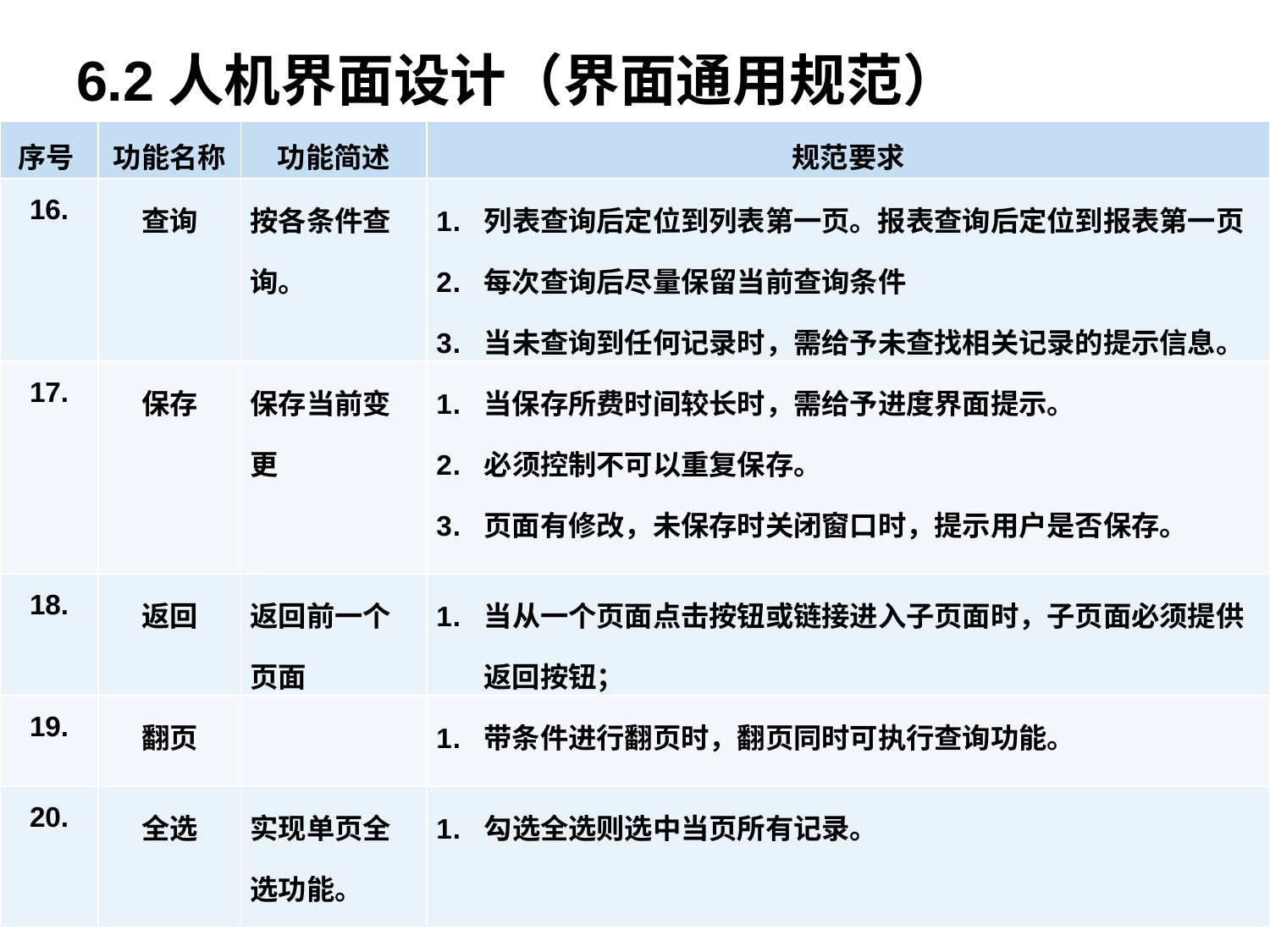

# 6.2人机界面设计（界面通用规范）
| 序号 | 功能名称 | 功能简述 | 规范要求 |
| --- | --- | --- | --- |
| 16. | 查询 | 按各条件查询。 | 列表查询后定位到列表第一页。报表查询后定位到报表第一页 每次查询后尽量保留当前查询条件 当未查询到任何记录时，需给予未查找相关记录的提示信息。 |
| 17. | 保存 | 保存当前变更 | 当保存所费时间较长时，需给予进度界面提示。 必须控制不可以重复保存。 页面有修改，未保存时关闭窗口时，提示用户是否保存。 |
| 18. | 返回 | 返回前一个页面 | 当从一个页面点击按钮或链接进入子页面时，子页面必须提供返回按钮； |
| 19. | 翻页 |  | 带条件进行翻页时，翻页同时可执行查询功能。 |
| 20. | 全选 | 实现单页全选功能。 | 勾选全选则选中当页所有记录。 |